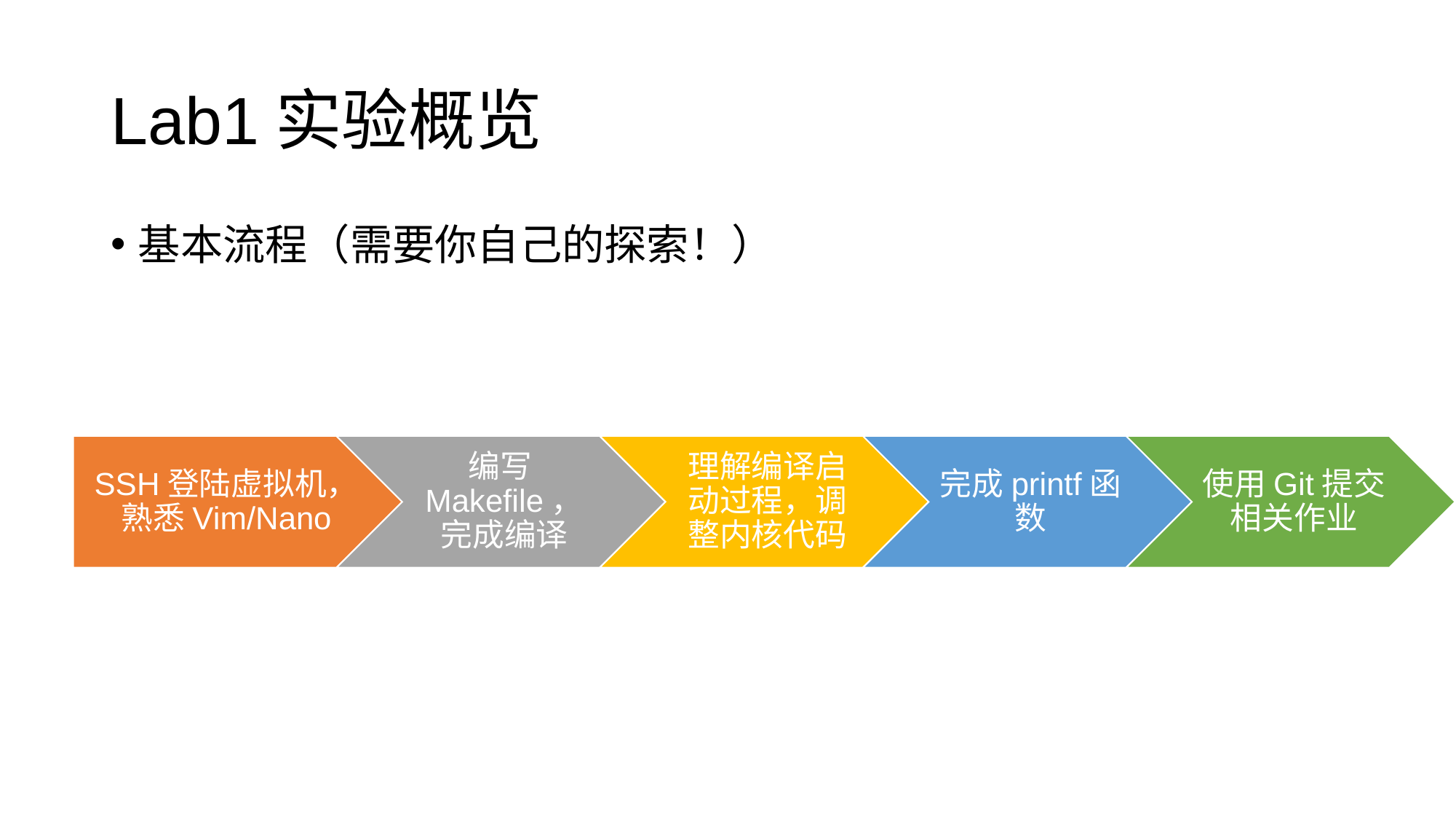

# Lab1实验概览
SSH登陆虚拟机，熟悉Vim/Nano
编写Makefile，完成编译
理解编译启动过程，调整内核代码
完成printf函数
使用Git提交相关作业
基本流程（需要你自己的探索！）